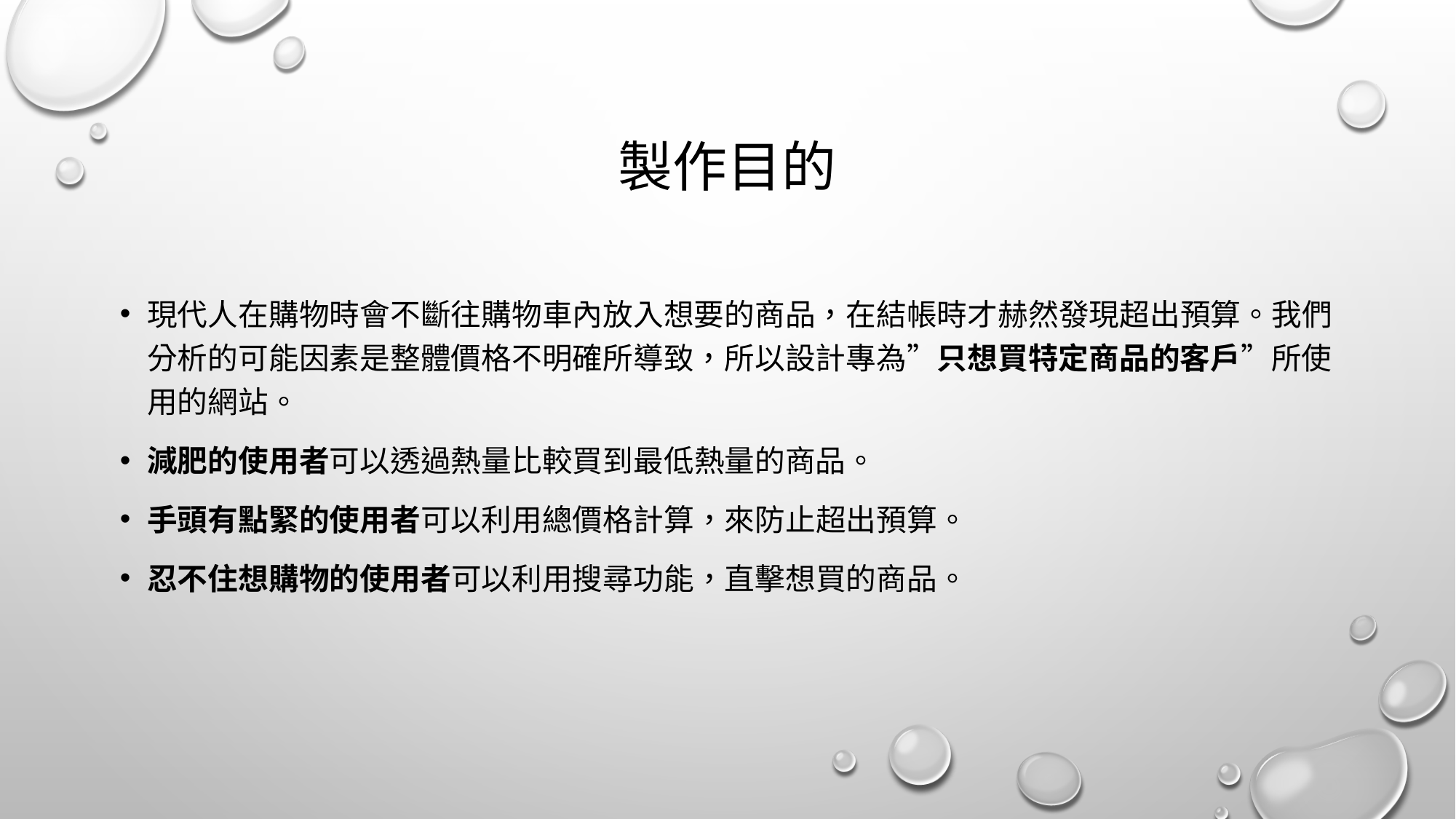

# 製作目的
現代人在購物時會不斷往購物車內放入想要的商品，在結帳時才赫然發現超出預算。我們分析的可能因素是整體價格不明確所導致，所以設計專為”只想買特定商品的客戶”所使用的網站。
減肥的使用者可以透過熱量比較買到最低熱量的商品。
手頭有點緊的使用者可以利用總價格計算，來防止超出預算。
忍不住想購物的使用者可以利用搜尋功能，直擊想買的商品。